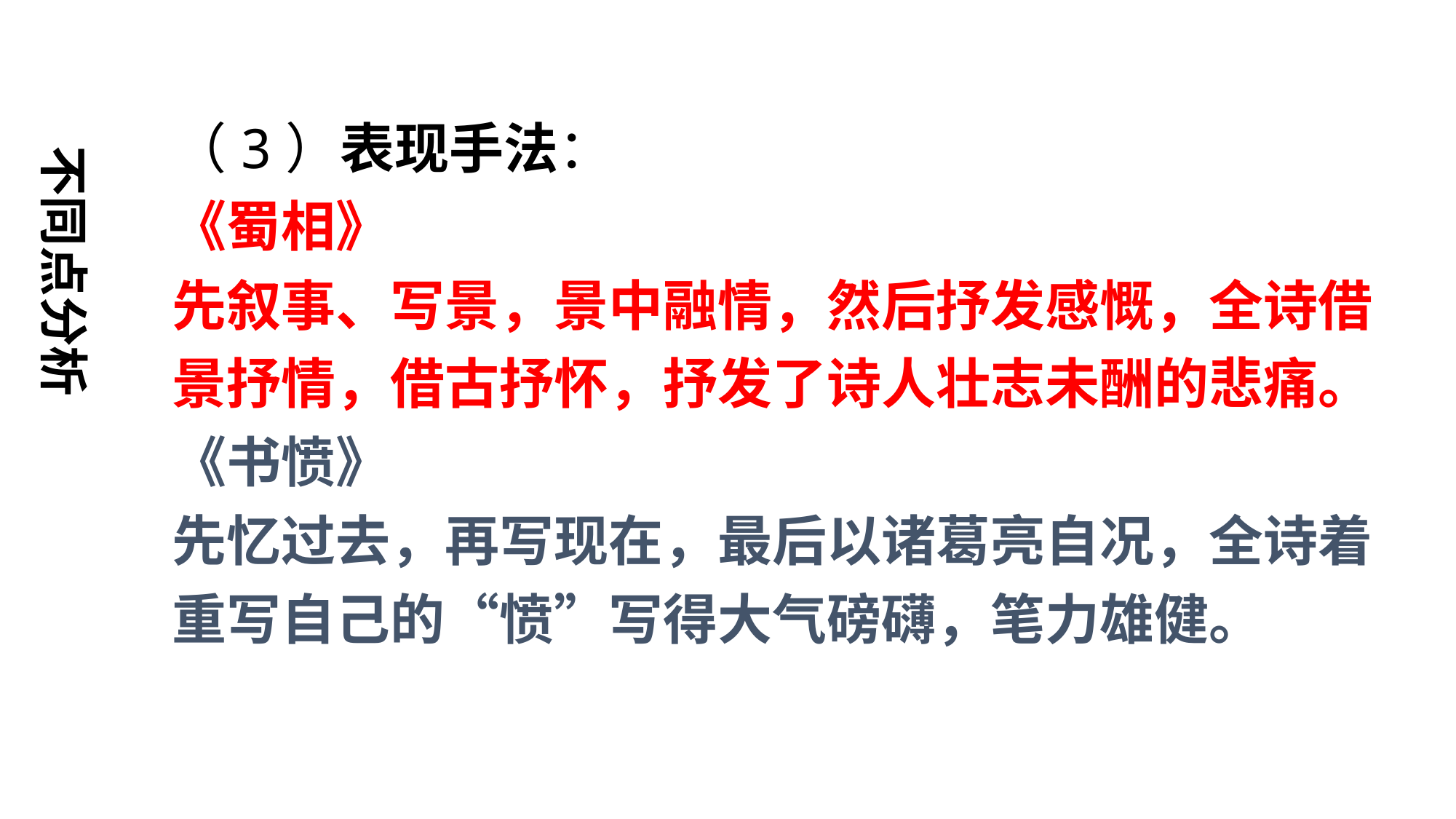

（3）表现手法：
《蜀相》
先叙事、写景，景中融情，然后抒发感慨，全诗借景抒情，借古抒怀，抒发了诗人壮志未酬的悲痛。
《书愤》
先忆过去，再写现在，最后以诸葛亮自况，全诗着重写自己的“愤”写得大气磅礴，笔力雄健。
不同点分析